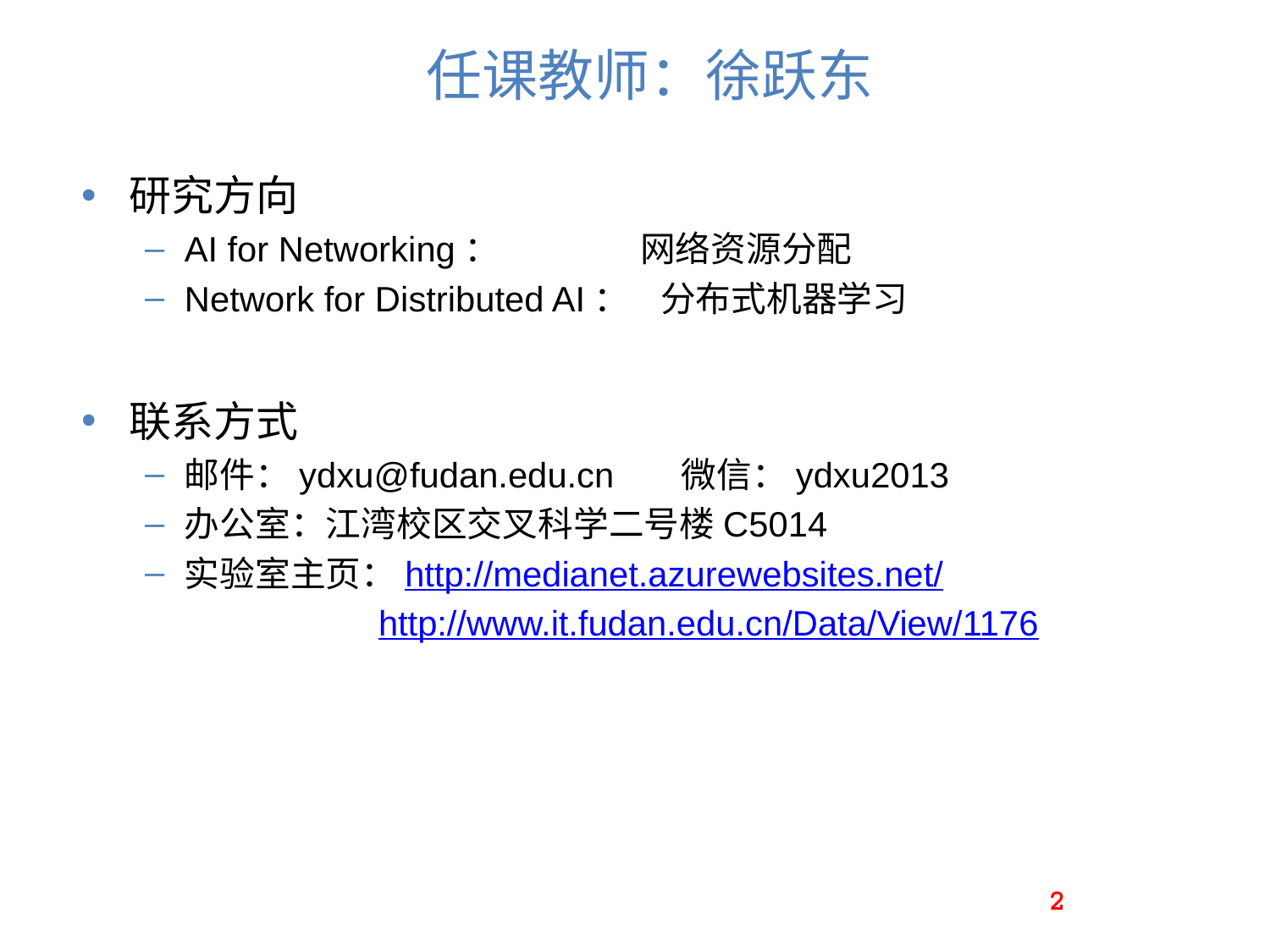

# 任课教师：徐跃东
研究方向
AI for Networking：                  网络资源分配
Network for Distributed AI：    分布式机器学习

联系方式
邮件：ydxu@fudan.edu.cn      微信：ydxu2013
办公室：江湾校区交叉科学二号楼C5014
实验室主页：http://medianet.azurewebsites.net/
                        http://www.it.fudan.edu.cn/Data/View/1176

2